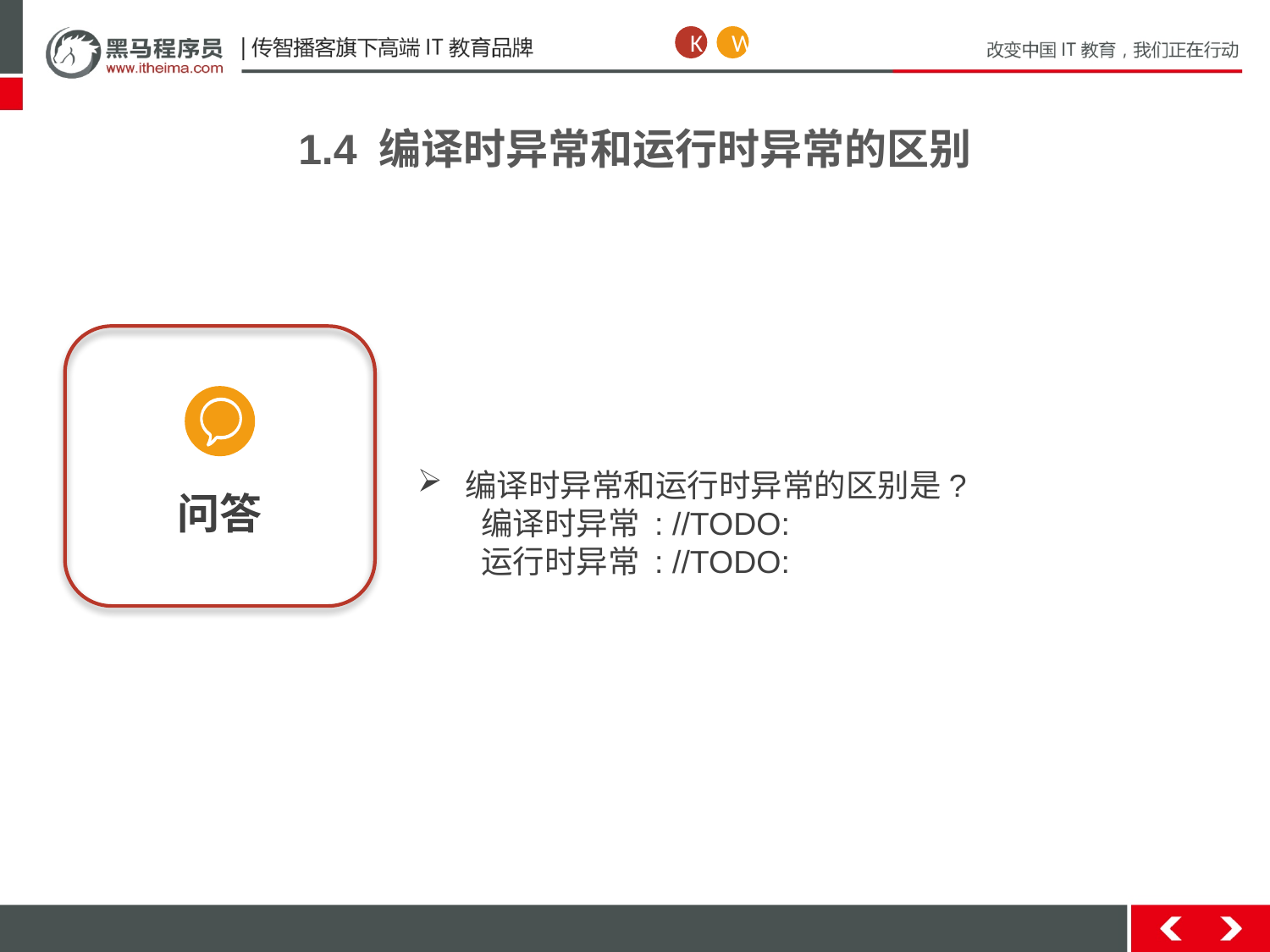

K
W
1.4 编译时异常和运行时异常的区别

问答
编译时异常和运行时异常的区别是?
编译时异常 : //TODO:
运行时异常 : //TODO: